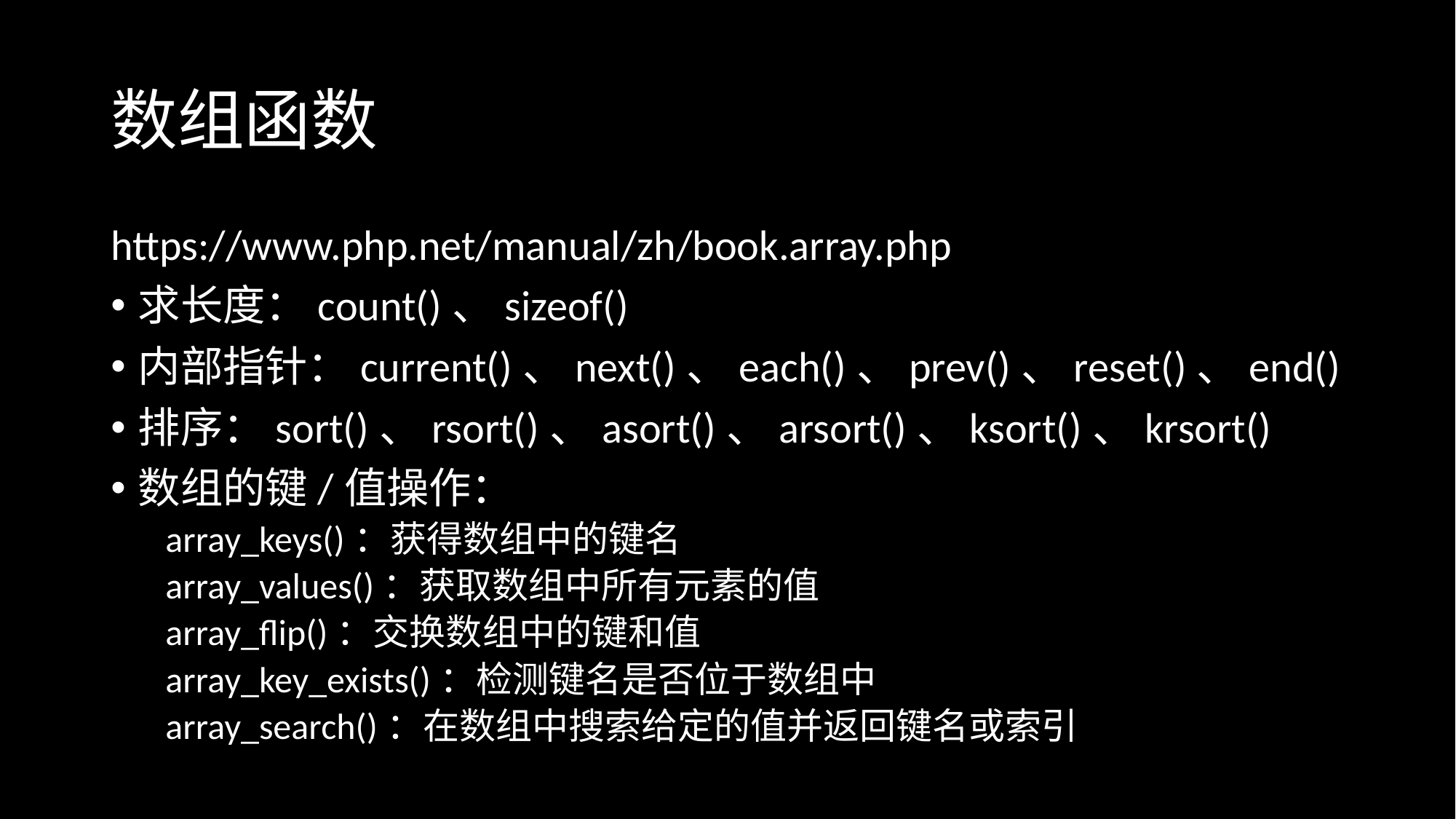

# 数组函数
https://www.php.net/manual/zh/book.array.php
求长度：count()、sizeof()
内部指针：current()、next()、each()、prev()、reset()、end()
排序：sort()、rsort()、asort()、arsort()、ksort()、krsort()
数组的键/值操作：
array_keys()：获得数组中的键名
array_values()：获取数组中所有元素的值
array_flip()：交换数组中的键和值
array_key_exists()：检测键名是否位于数组中
array_search()：在数组中搜索给定的值并返回键名或索引